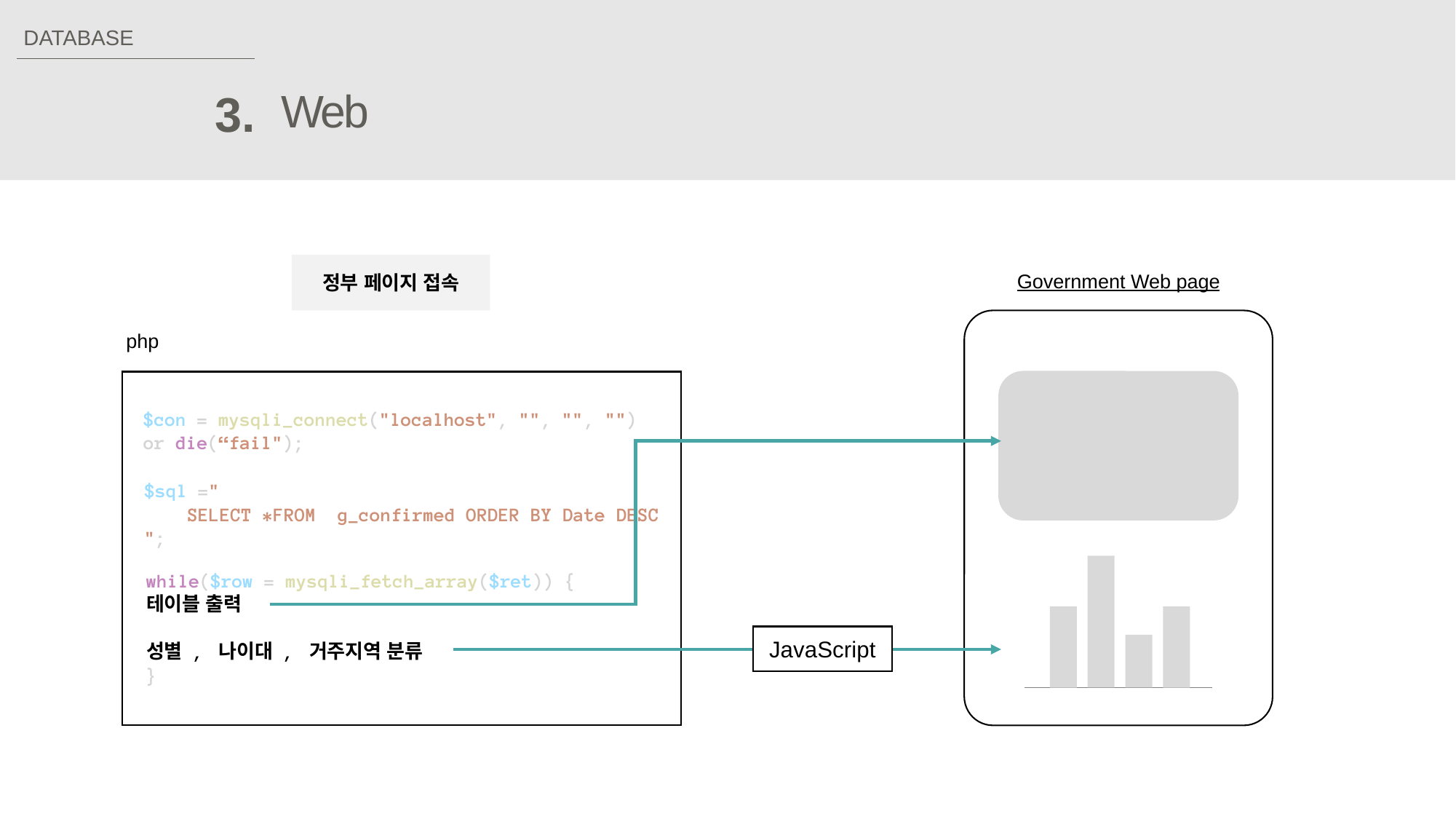

DATABASE
Web
3.
정부 페이지 접속
Government Web page

php

 $con = mysqli_connect("localhost", "", "", "")
 or die(“fail");
                $sql ="
                    SELECT *FROM  g_confirmed ORDER BY Date DESC
                ";
                $sql ="
                    SELECT *FROM  g_confirmed ORDER BY Date DESC
                ";

while($row = mysqli_fetch_array($ret)) {
테이블 출력

성별 , 나이대 , 거주지역 분류
}
JavaScript